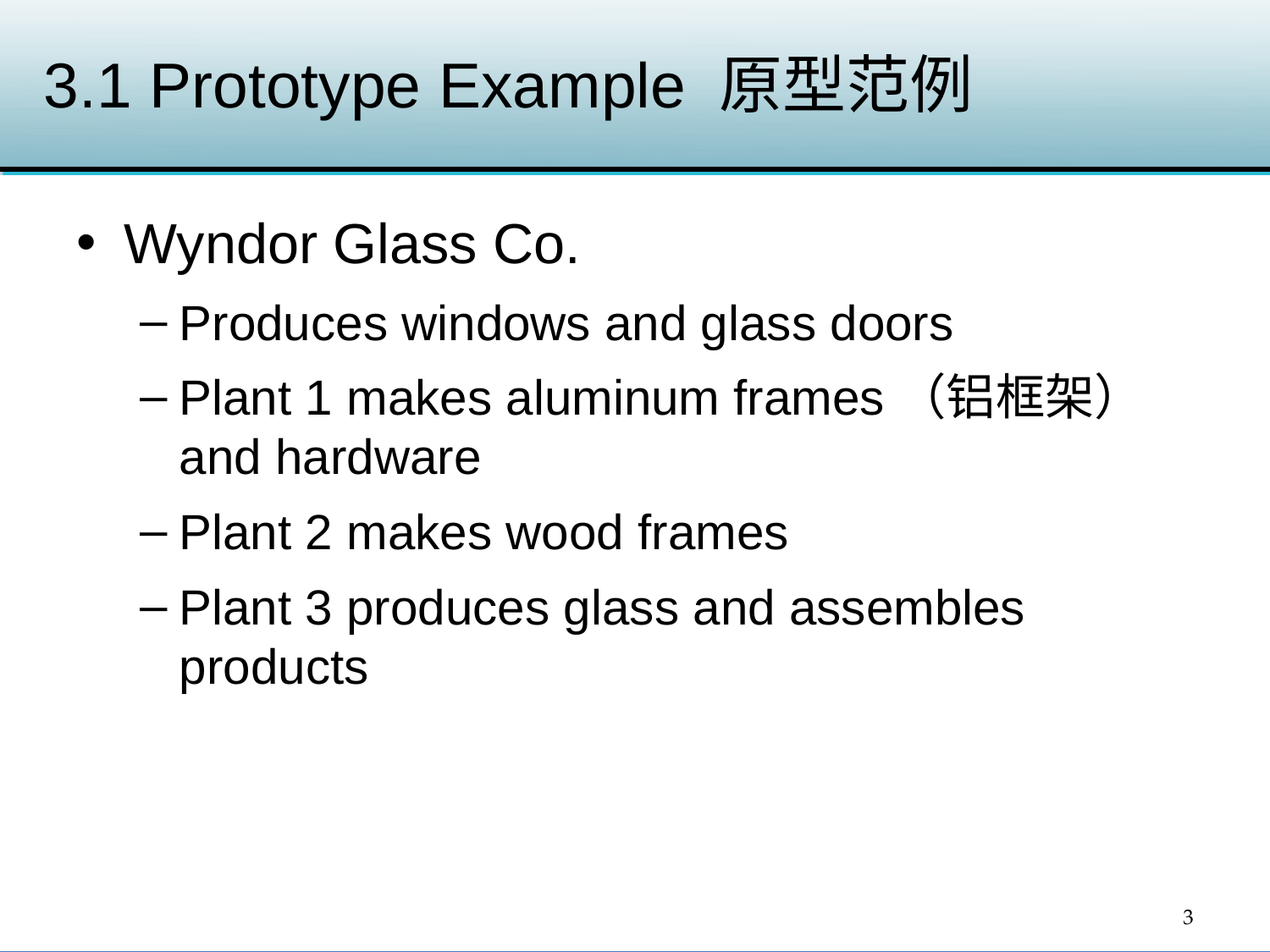

# 3.1 Prototype Example 原型范例
Wyndor Glass Co.
Produces windows and glass doors
Plant 1 makes aluminum frames（铝框架） and hardware
Plant 2 makes wood frames
Plant 3 produces glass and assembles products
3